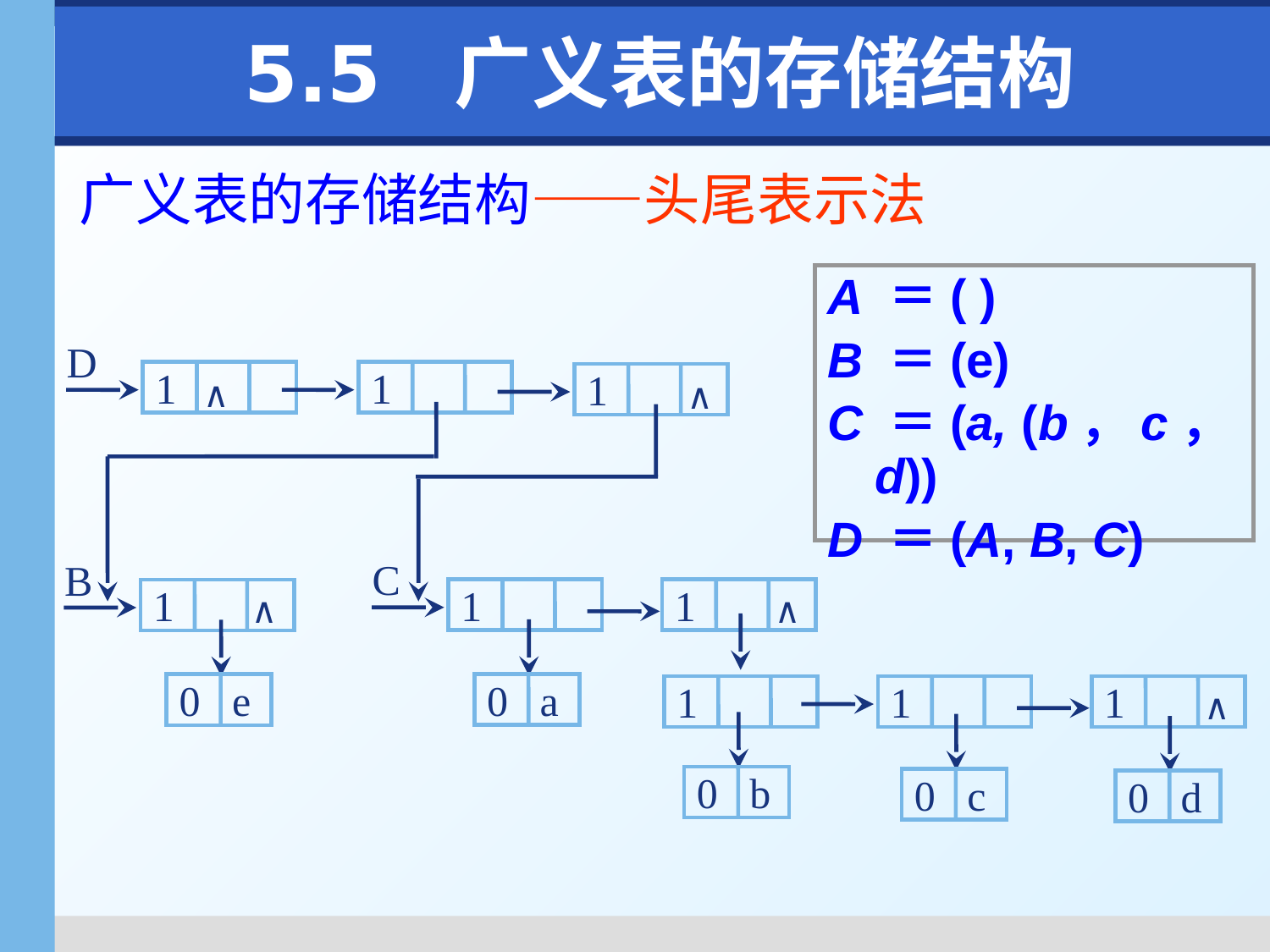

# 5.5  广义表的存储结构
广义表的存储结构——头尾表示法
A ＝( )
B ＝(e)
C ＝(a, (b，c，d))
D ＝(A, B, C)
D
1
1

1

∧
∧

C
1
1

∧

0   a

1
1
1

∧

0   b

0   c

0   d

B
1

∧

0   e